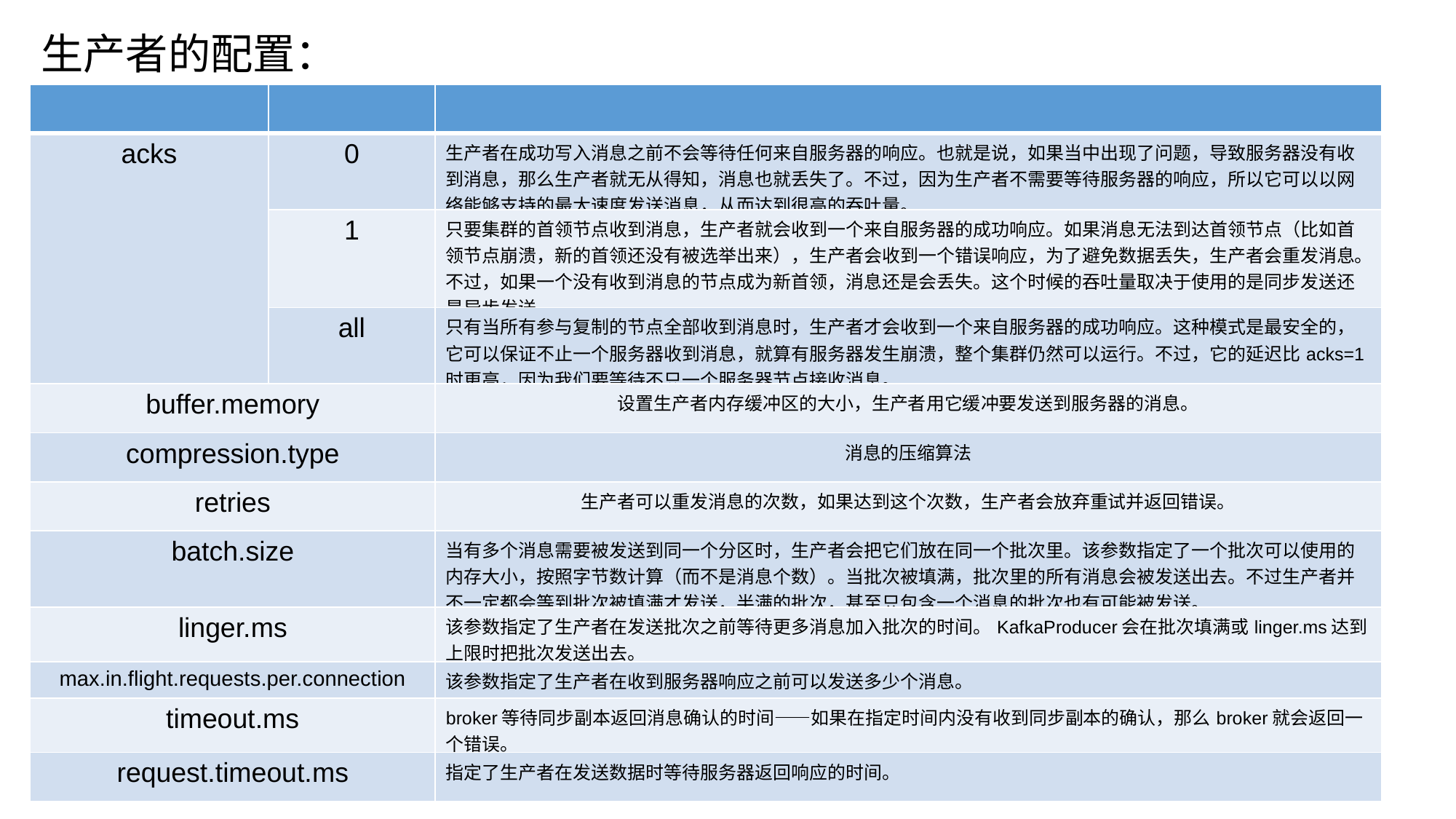

生产者的配置：
|  |  |  |
| --- | --- | --- |
| acks | 0 | 生产者在成功写入消息之前不会等待任何来自服务器的响应。也就是说，如果当中出现了问题，导致服务器没有收到消息，那么生产者就无从得知，消息也就丢失了。不过，因为生产者不需要等待服务器的响应，所以它可以以网络能够支持的最大速度发送消息，从而达到很高的吞吐量。 |
|  | 1 | 只要集群的首领节点收到消息，生产者就会收到一个来自服务器的成功响应。如果消息无法到达首领节点（比如首领节点崩溃，新的首领还没有被选举出来），生产者会收到一个错误响应，为了避免数据丢失，生产者会重发消息。不过，如果一个没有收到消息的节点成为新首领，消息还是会丢失。这个时候的吞吐量取决于使用的是同步发送还是异步发送。 |
|  | all | 只有当所有参与复制的节点全部收到消息时，生产者才会收到一个来自服务器的成功响应。这种模式是最安全的，它可以保证不止一个服务器收到消息，就算有服务器发生崩溃，整个集群仍然可以运行。不过，它的延迟比acks=1时更高，因为我们要等待不只一个服务器节点接收消息。 |
| buffer.memory |  | 设置生产者内存缓冲区的大小，生产者用它缓冲要发送到服务器的消息。 |
| compression.type |  | 消息的压缩算法 |
| retries |  | 生产者可以重发消息的次数，如果达到这个次数，生产者会放弃重试并返回错误。 |
| batch.size |  | 当有多个消息需要被发送到同一个分区时，生产者会把它们放在同一个批次里。该参数指定了一个批次可以使用的内存大小，按照字节数计算（而不是消息个数）。当批次被填满，批次里的所有消息会被发送出去。不过生产者并不一定都会等到批次被填满才发送，半满的批次，甚至只包含一个消息的批次也有可能被发送。 |
| linger.ms |  | 该参数指定了生产者在发送批次之前等待更多消息加入批次的时间。KafkaProducer会在批次填满或linger.ms达到上限时把批次发送出去。 |
| max.in.flight.requests.per.connection |  | 该参数指定了生产者在收到服务器响应之前可以发送多少个消息。 |
| timeout.ms |  | broker等待同步副本返回消息确认的时间——如果在指定时间内没有收到同步副本的确认，那么broker就会返回一个错误。 |
| request.timeout.ms |  | 指定了生产者在发送数据时等待服务器返回响应的时间。 |